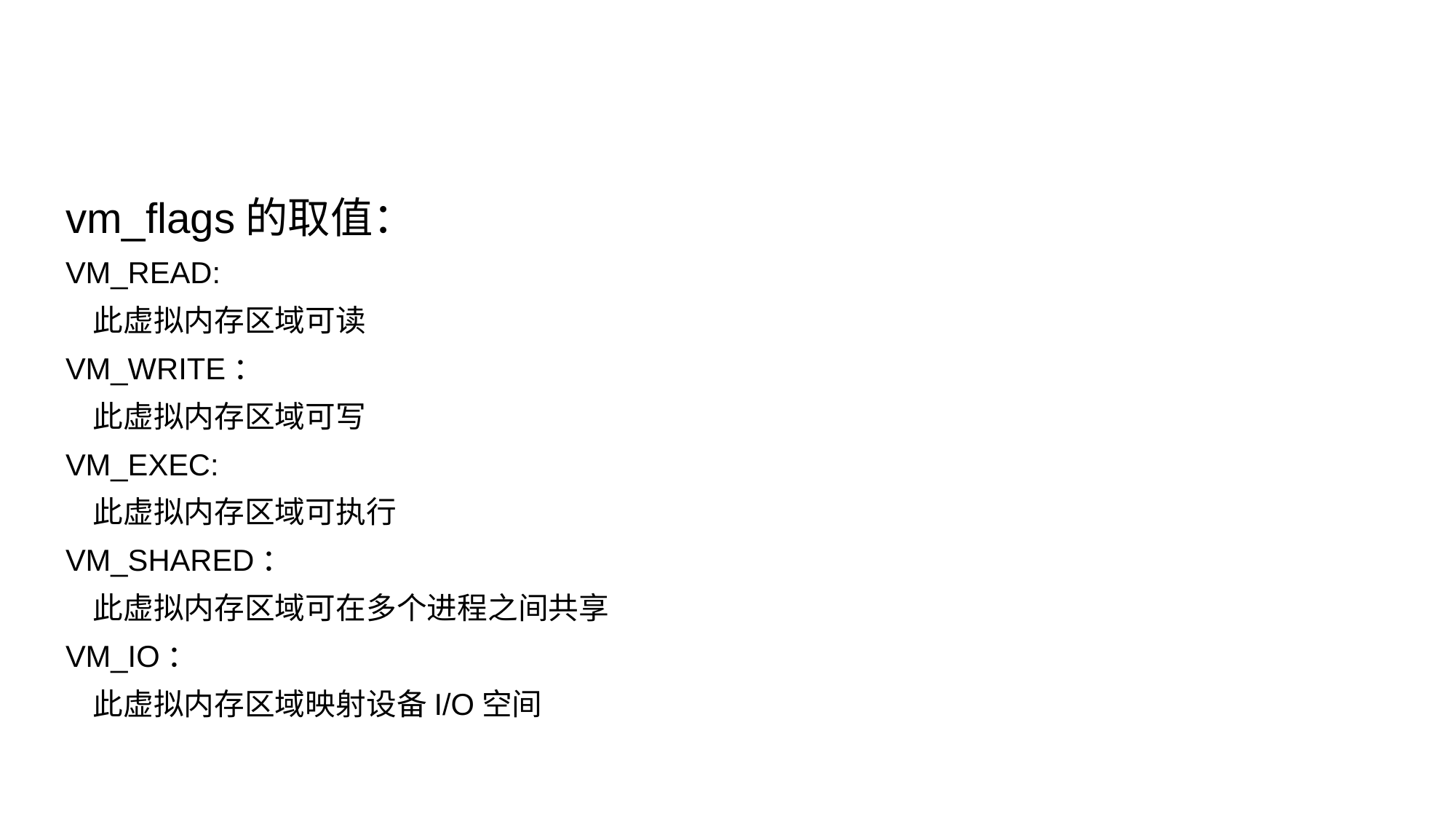

vm_flags的取值：
VM_READ:
	此虚拟内存区域可读
VM_WRITE：
	此虚拟内存区域可写
VM_EXEC:
	此虚拟内存区域可执行
VM_SHARED：
	此虚拟内存区域可在多个进程之间共享
VM_IO：
	此虚拟内存区域映射设备I/O空间